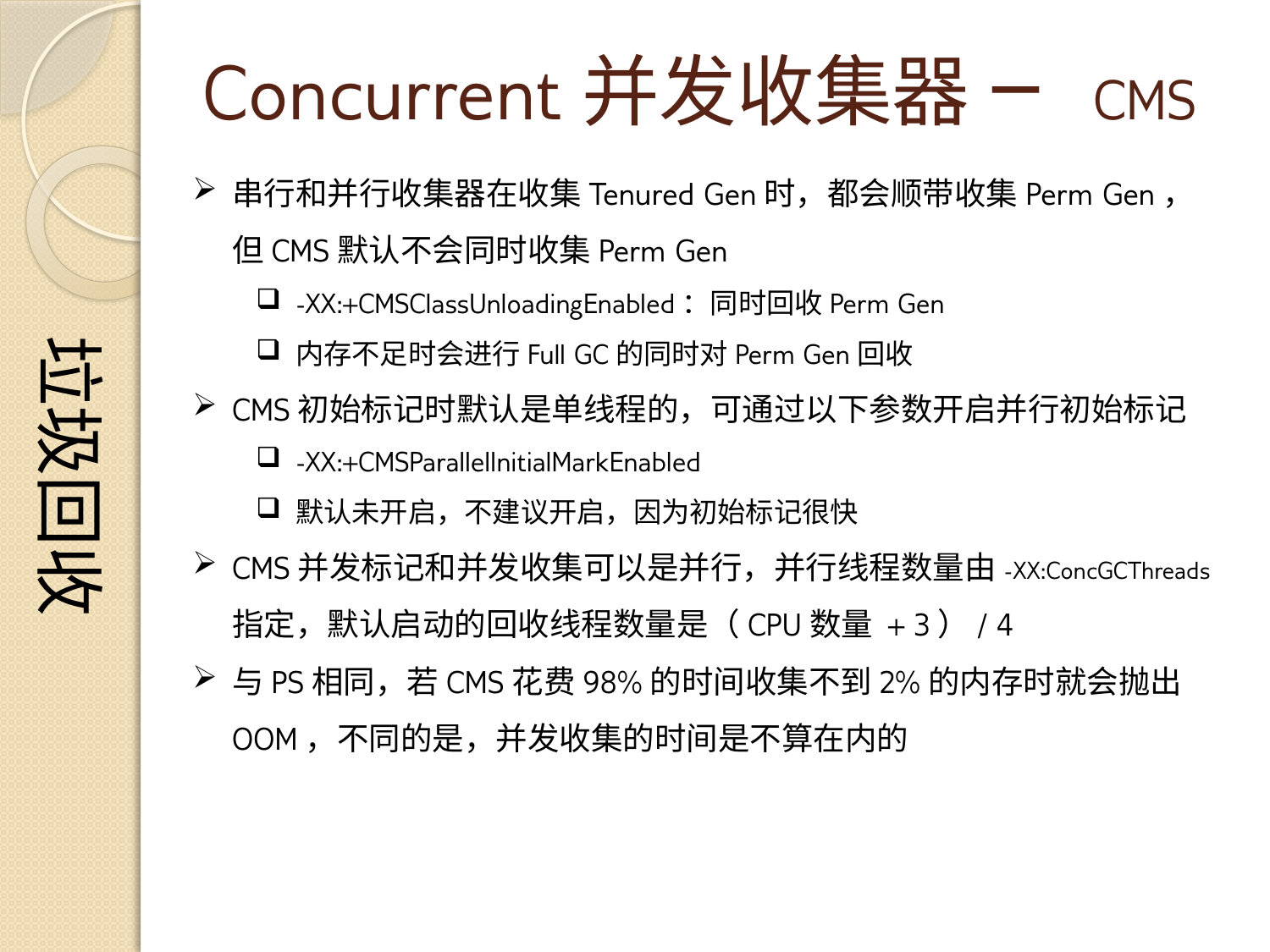

垃圾回收
# Concurrent并发收集器 – CMS
串行和并行收集器在收集Tenured Gen时，都会顺带收集Perm Gen，但CMS默认不会同时收集Perm Gen
-XX:+CMSClassUnloadingEnabled：同时回收Perm Gen
内存不足时会进行Full GC的同时对Perm Gen回收
CMS初始标记时默认是单线程的，可通过以下参数开启并行初始标记
-XX:+CMSParallelInitialMarkEnabled
默认未开启，不建议开启，因为初始标记很快
CMS并发标记和并发收集可以是并行，并行线程数量由-XX:ConcGCThreads指定，默认启动的回收线程数量是（CPU数量 + 3）/ 4
与PS相同，若CMS花费98%的时间收集不到2%的内存时就会抛出OOM，不同的是，并发收集的时间是不算在内的